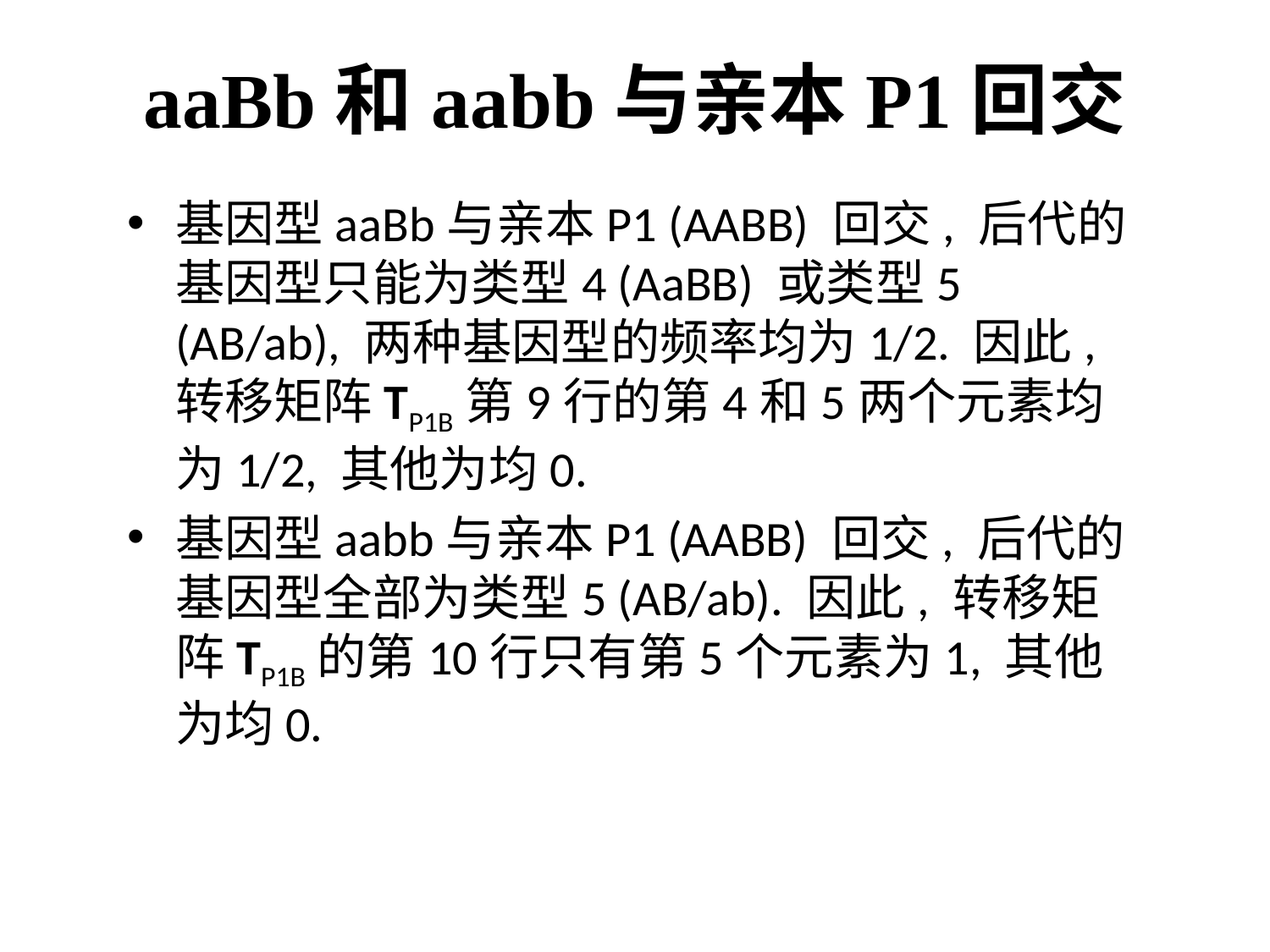

# aaBb和aabb与亲本P1回交
基因型aaBb与亲本P1 (AABB) 回交, 后代的基因型只能为类型4 (AaBB) 或类型5 (AB/ab), 两种基因型的频率均为1/2. 因此, 转移矩阵TP1B第9行的第4和5两个元素均为1/2, 其他为均0.
基因型aabb与亲本P1 (AABB) 回交, 后代的基因型全部为类型5 (AB/ab). 因此, 转移矩阵TP1B的第10行只有第5个元素为1, 其他为均0.